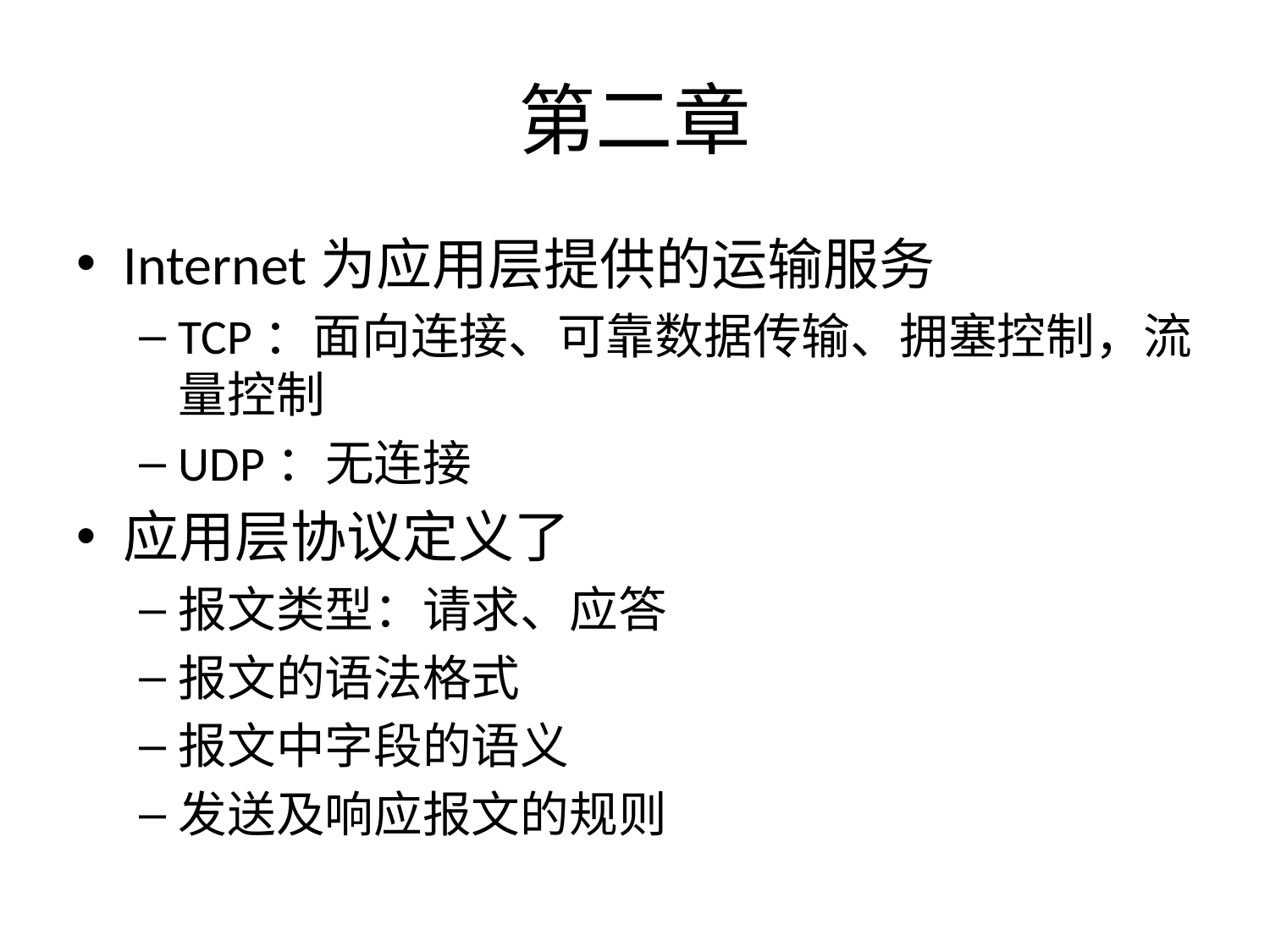

# 第二章
Internet为应用层提供的运输服务
TCP：面向连接、可靠数据传输、拥塞控制，流量控制
UDP：无连接
应用层协议定义了
报文类型：请求、应答
报文的语法格式
报文中字段的语义
发送及响应报文的规则